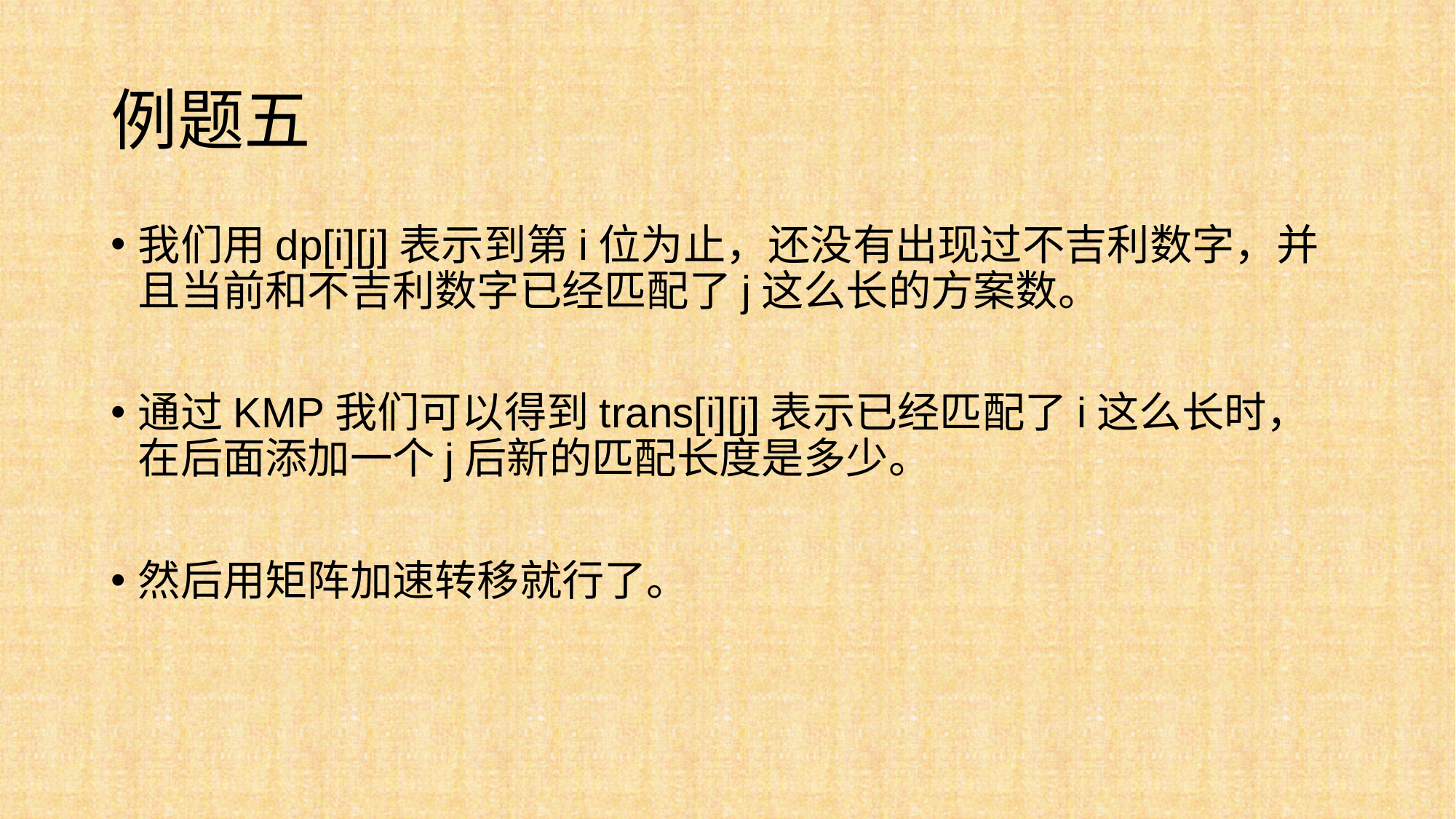

# 例题五
我们用dp[i][j]表示到第i位为止，还没有出现过不吉利数字，并且当前和不吉利数字已经匹配了j这么长的方案数。

通过KMP我们可以得到trans[i][j]表示已经匹配了i这么长时，在后面添加一个j后新的匹配长度是多少。

然后用矩阵加速转移就行了。